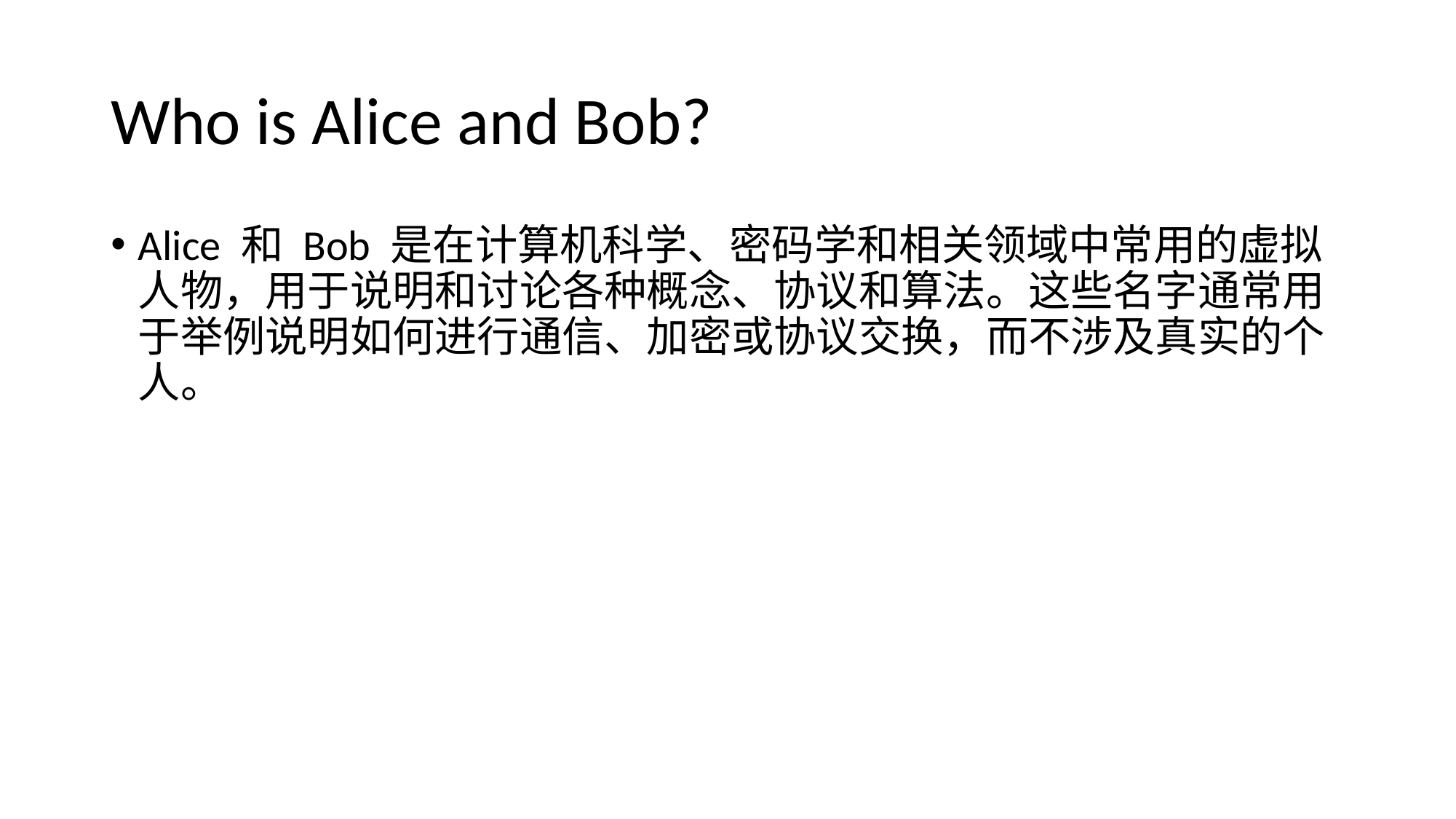

# Who is Alice and Bob?
Alice 和 Bob 是在计算机科学、密码学和相关领域中常用的虚拟人物，用于说明和讨论各种概念、协议和算法。这些名字通常用于举例说明如何进行通信、加密或协议交换，而不涉及真实的个人。